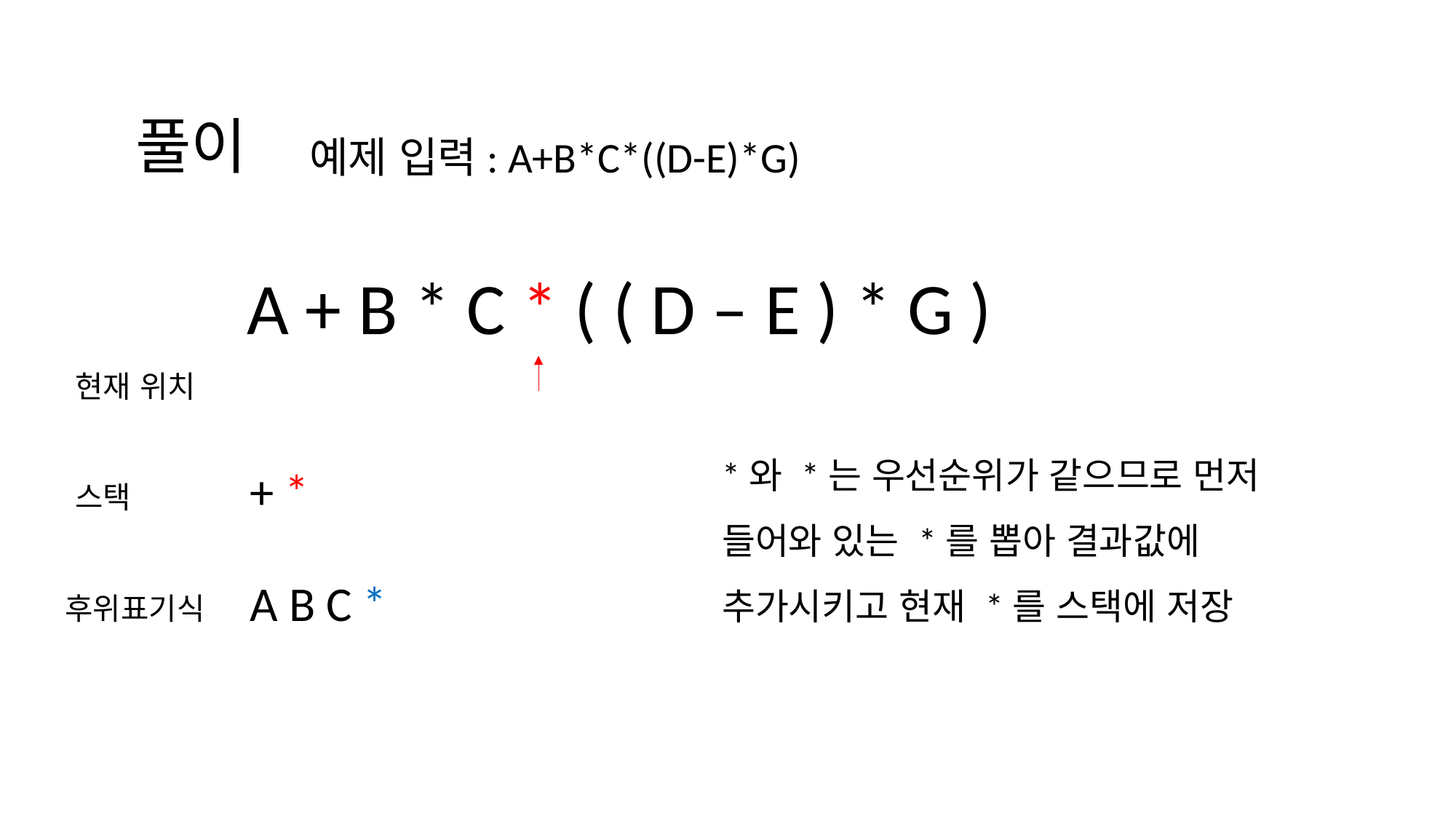

풀이
예제 입력: A+B*C*((D-E)*G)
A + B * C * ( ( D – E ) * G )
현재 위치
*와 *는 우선순위가 같으므로 먼저 들어와 있는 *를 뽑아 결과값에 추가시키고 현재 *를 스택에 저장
+ *
스택
A B C *
후위표기식